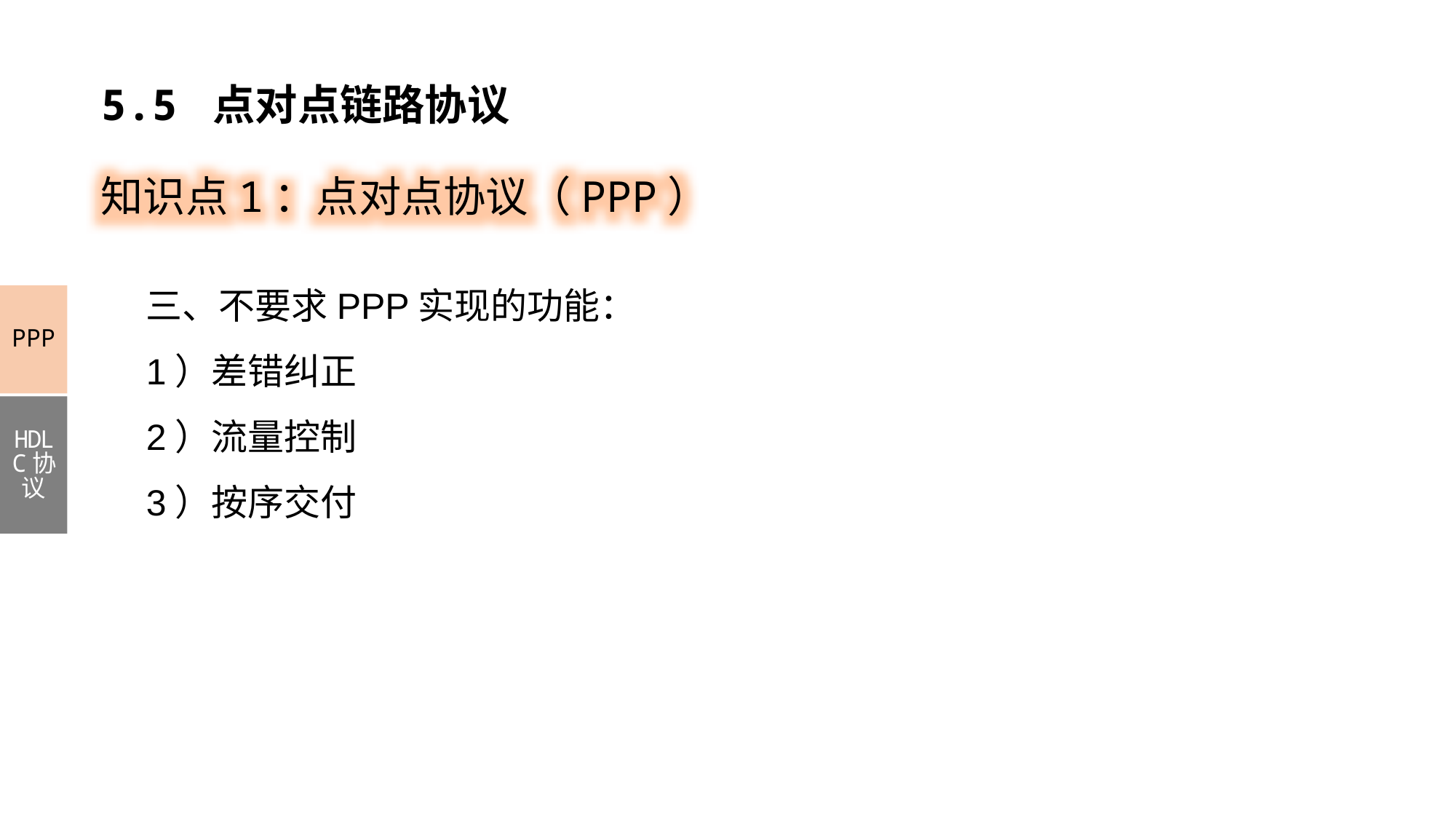

5.5 点对点链路协议
知识点1：点对点协议（PPP）
三、不要求PPP实现的功能：
1）差错纠正
2）流量控制
3）按序交付
PPP
HDLC协议